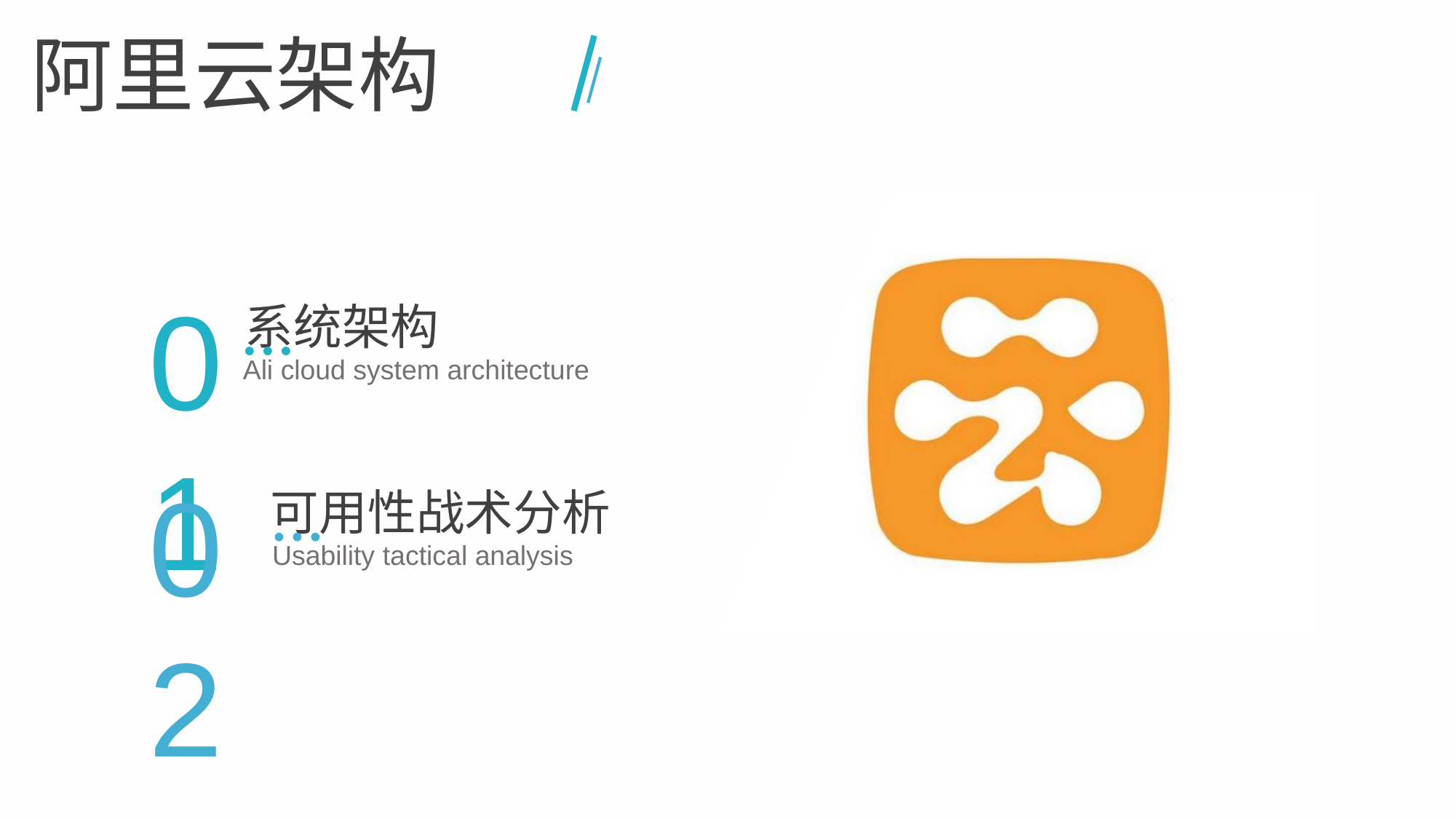

阿里云架构

01
系统架构
Ali cloud system architecture

02
可用性战术分析
Usability tactical analysis